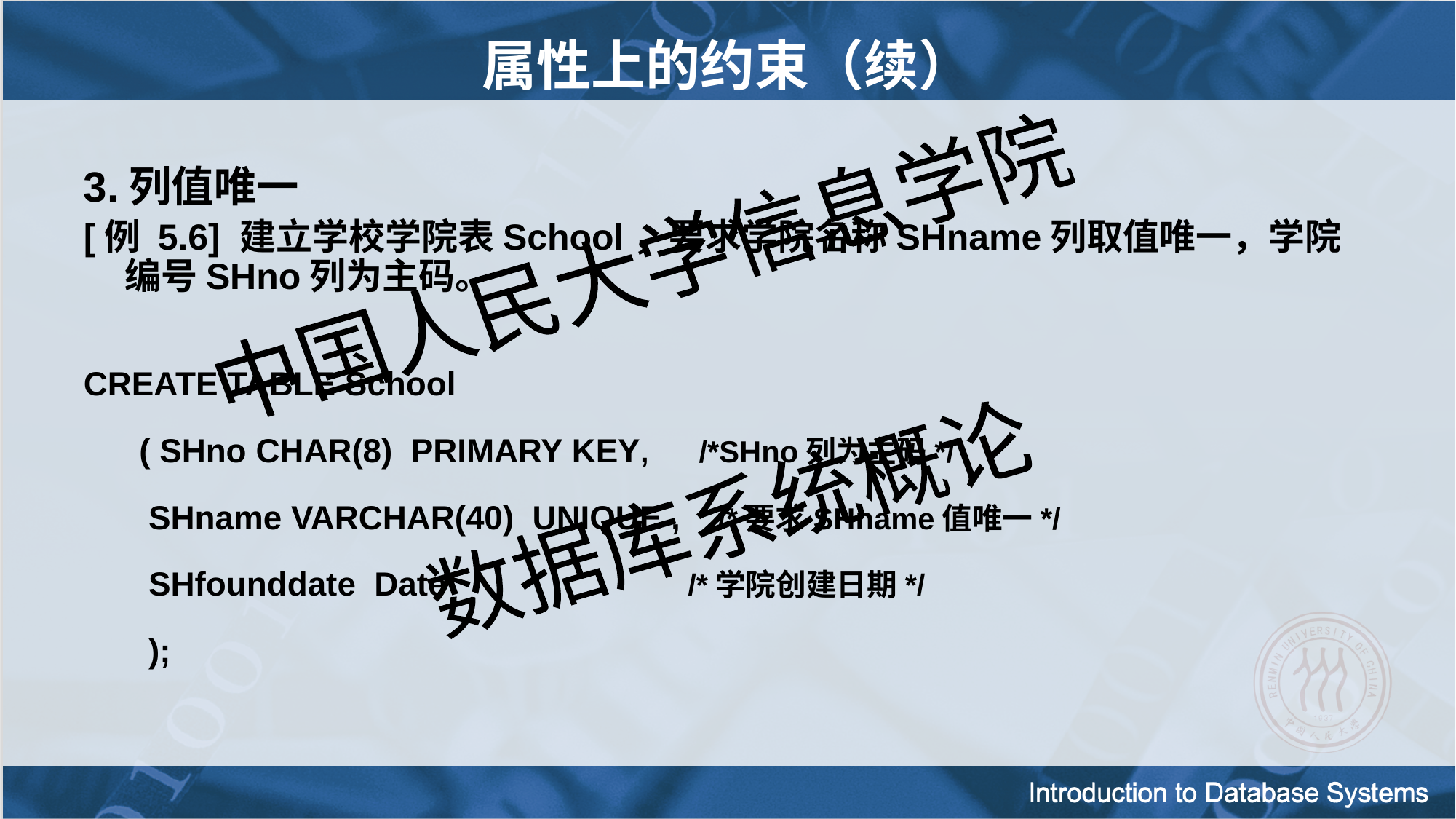

属性上的约束（续）
3.列值唯一
[例 5.6] 建立学校学院表School，要求学院名称SHname列取值唯一，学院编号SHno列为主码。

CREATE TABLE School
      ( SHno CHAR(8)  PRIMARY KEY,      /*SHno列为主码*/
       SHname VARCHAR(40)  UNIQUE ,    /*要求SHname值唯一*/
       SHfounddate  Date                          /*学院创建日期*/
       );